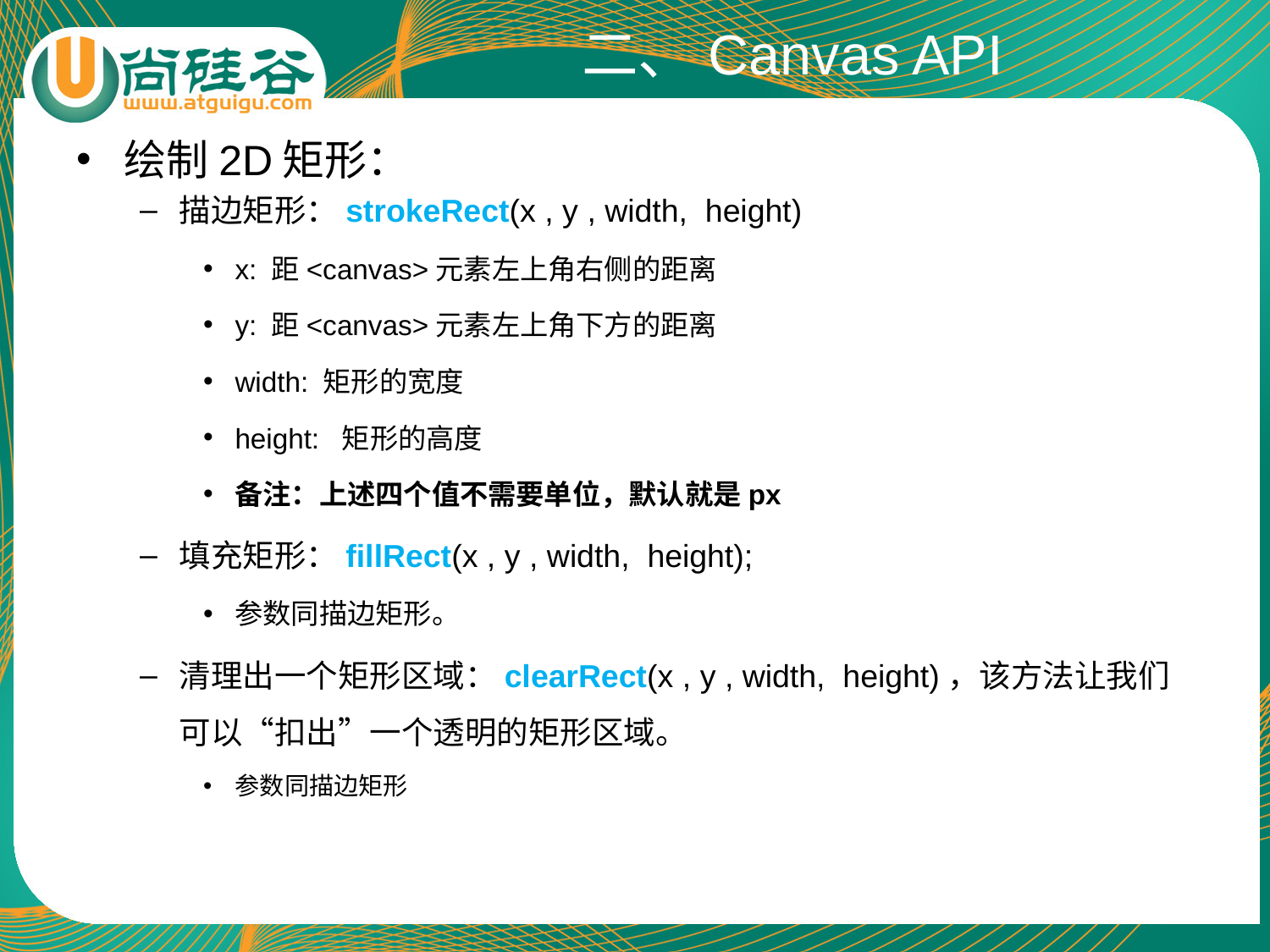

# 二、Canvas API
绘制2D矩形：
描边矩形：strokeRect(x , y , width,  height)
x: 距<canvas>元素左上角右侧的距离
y: 距<canvas>元素左上角下方的距离
width: 矩形的宽度
height:  矩形的高度
备注：上述四个值不需要单位，默认就是px
填充矩形：fillRect(x , y , width,  height);
参数同描边矩形。
清理出一个矩形区域：clearRect(x , y , width,  height)，该方法让我们可以“扣出”一个透明的矩形区域。
参数同描边矩形